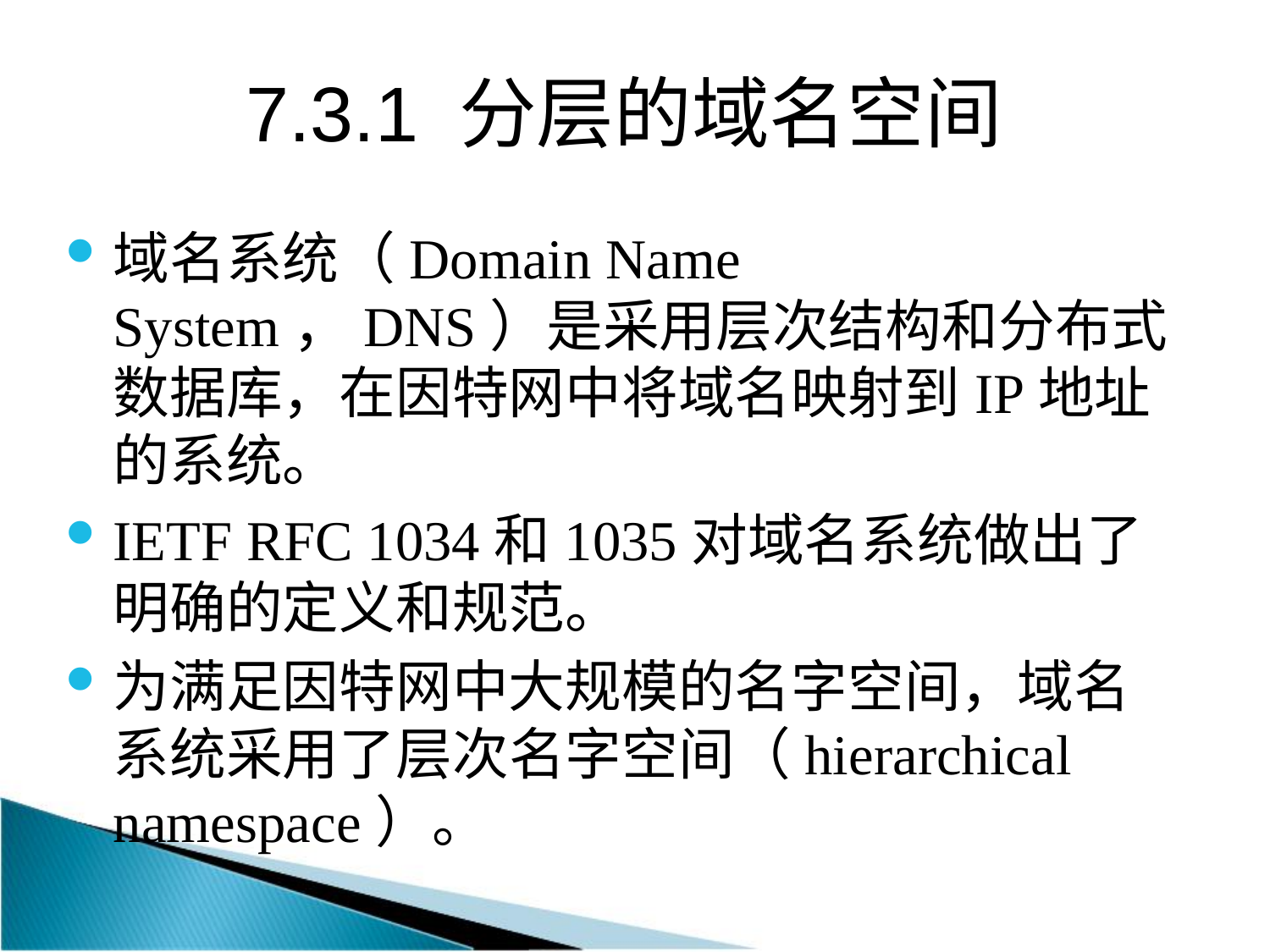

# 7.3.1 分层的域名空间
域名系统（Domain Name System，DNS）是采用层次结构和分布式数据库，在因特网中将域名映射到IP地址的系统。
IETF RFC 1034和1035对域名系统做出了明确的定义和规范。
为满足因特网中大规模的名字空间，域名系统采用了层次名字空间（hierarchical namespace）。